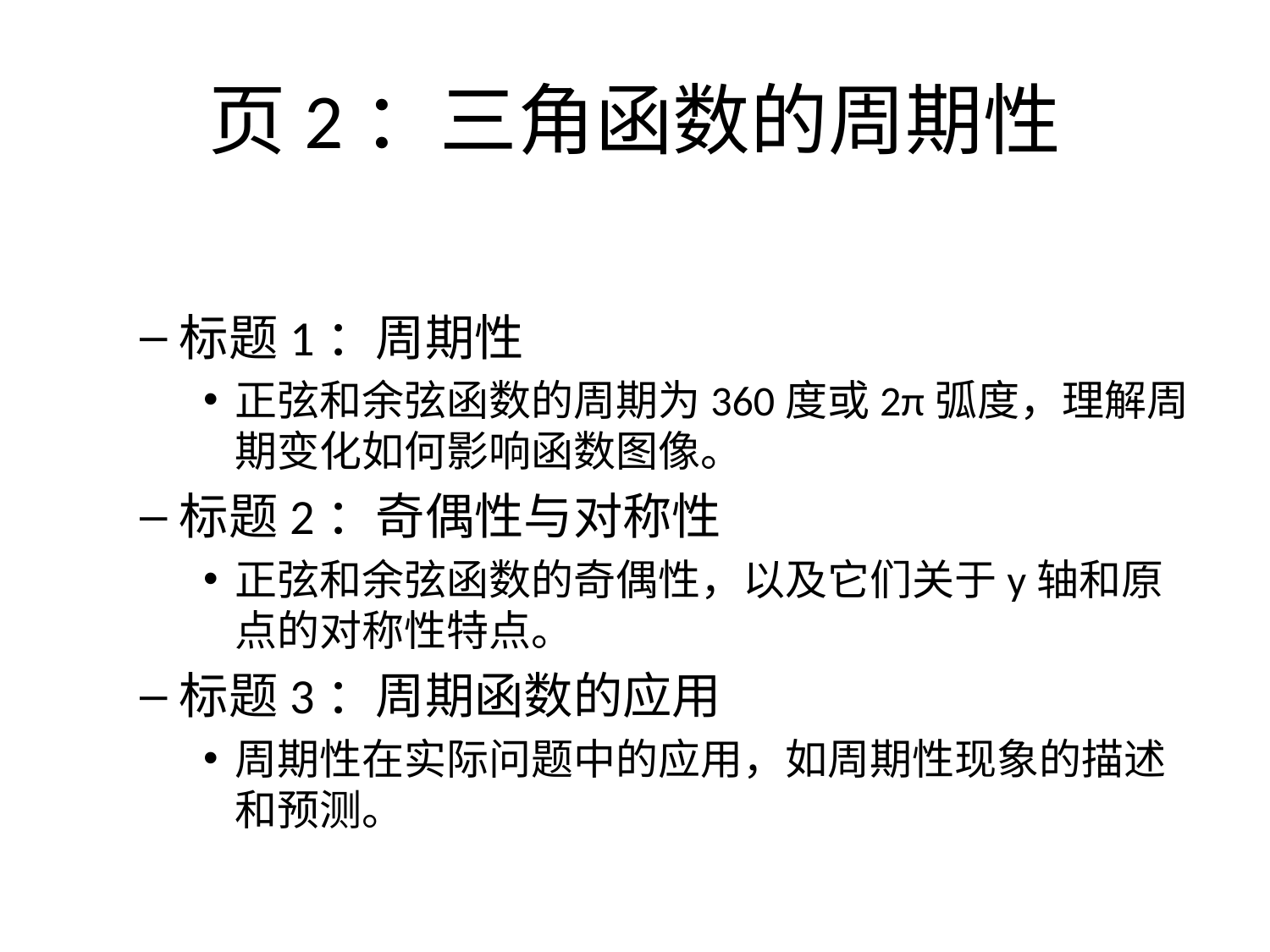

# 页2：三角函数的周期性

标题1：周期性
正弦和余弦函数的周期为360度或2π弧度，理解周期变化如何影响函数图像。
标题2：奇偶性与对称性
正弦和余弦函数的奇偶性，以及它们关于y轴和原点的对称性特点。
标题3：周期函数的应用
周期性在实际问题中的应用，如周期性现象的描述和预测。